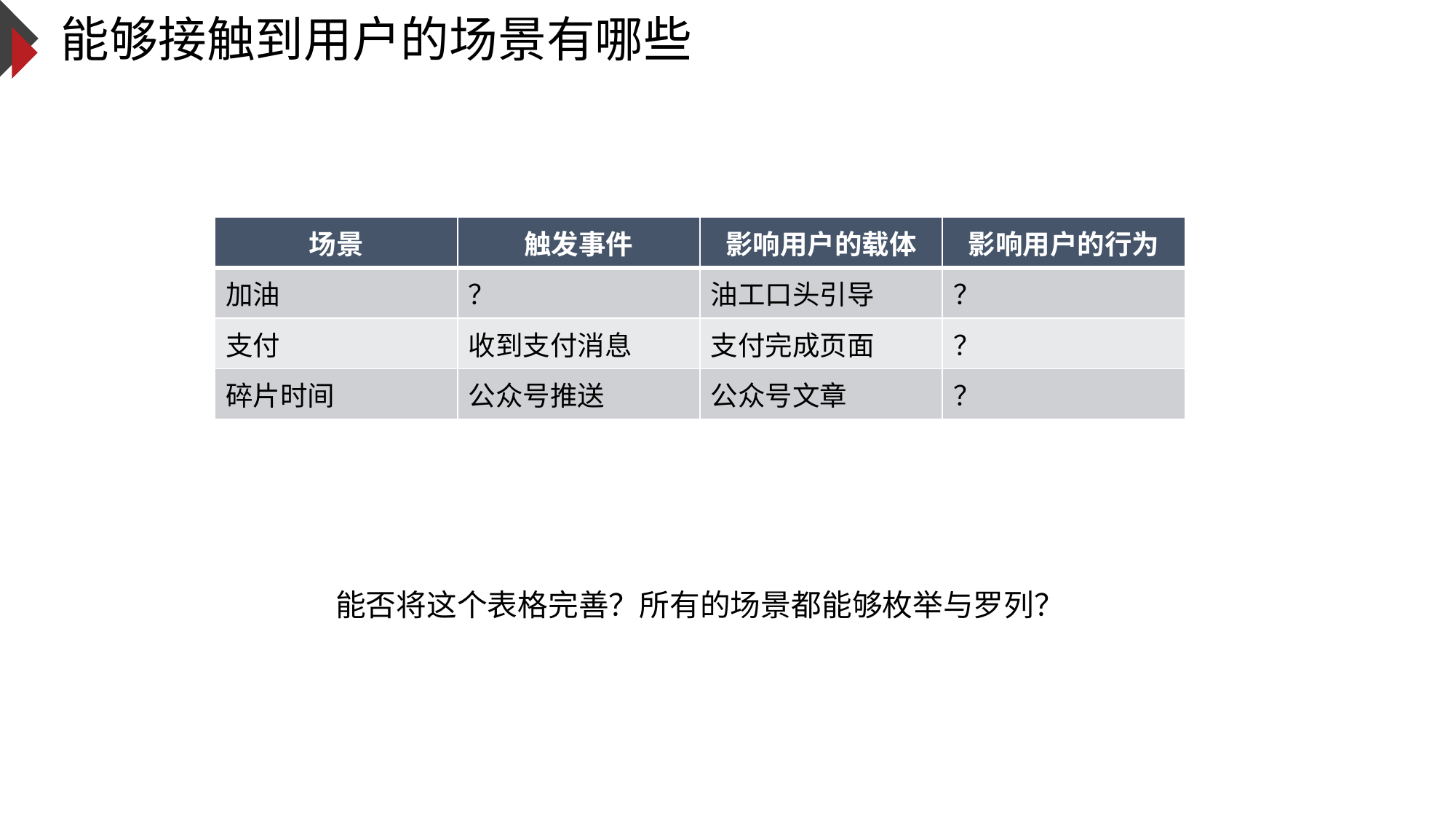

# 能够接触到用户的场景有哪些
| 场景 | 触发事件 | 影响用户的载体 | 影响用户的行为 |
| --- | --- | --- | --- |
| 加油 | ？ | 油工口头引导 | ？ |
| 支付 | 收到支付消息 | 支付完成页面 | ？ |
| 碎片时间 | 公众号推送 | 公众号文章 | ？ |
能否将这个表格完善？所有的场景都能够枚举与罗列？